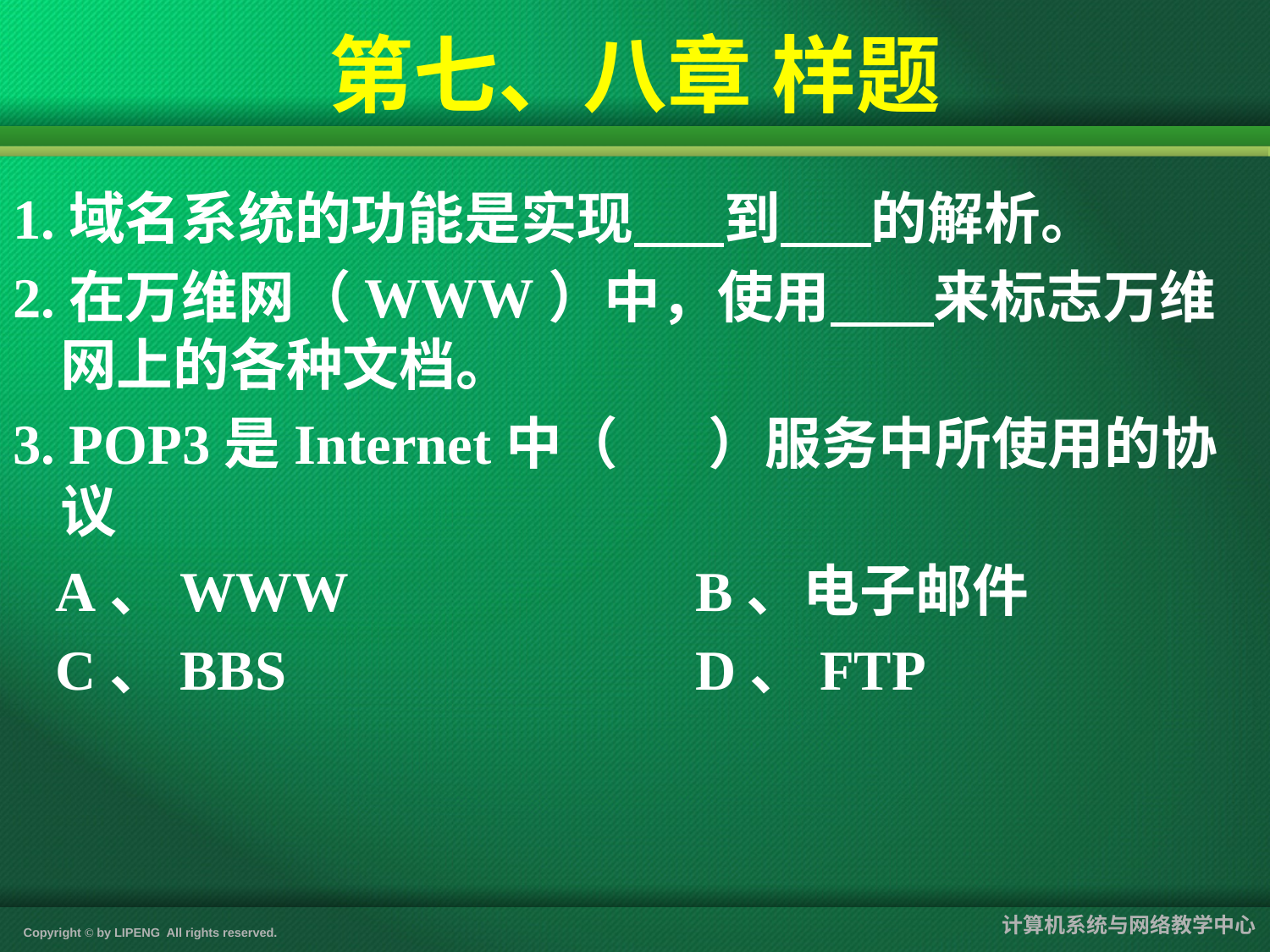

# 第七、八章 样题
1.域名系统的功能是实现       到       的解析。
2.在万维网（WWW）中，使用        来标志万维网上的各种文档。
3. POP3是Internet中（       ）服务中所使用的协议
   A、WWW	           	B、电子邮件
   C、BBS	  			D、FTP